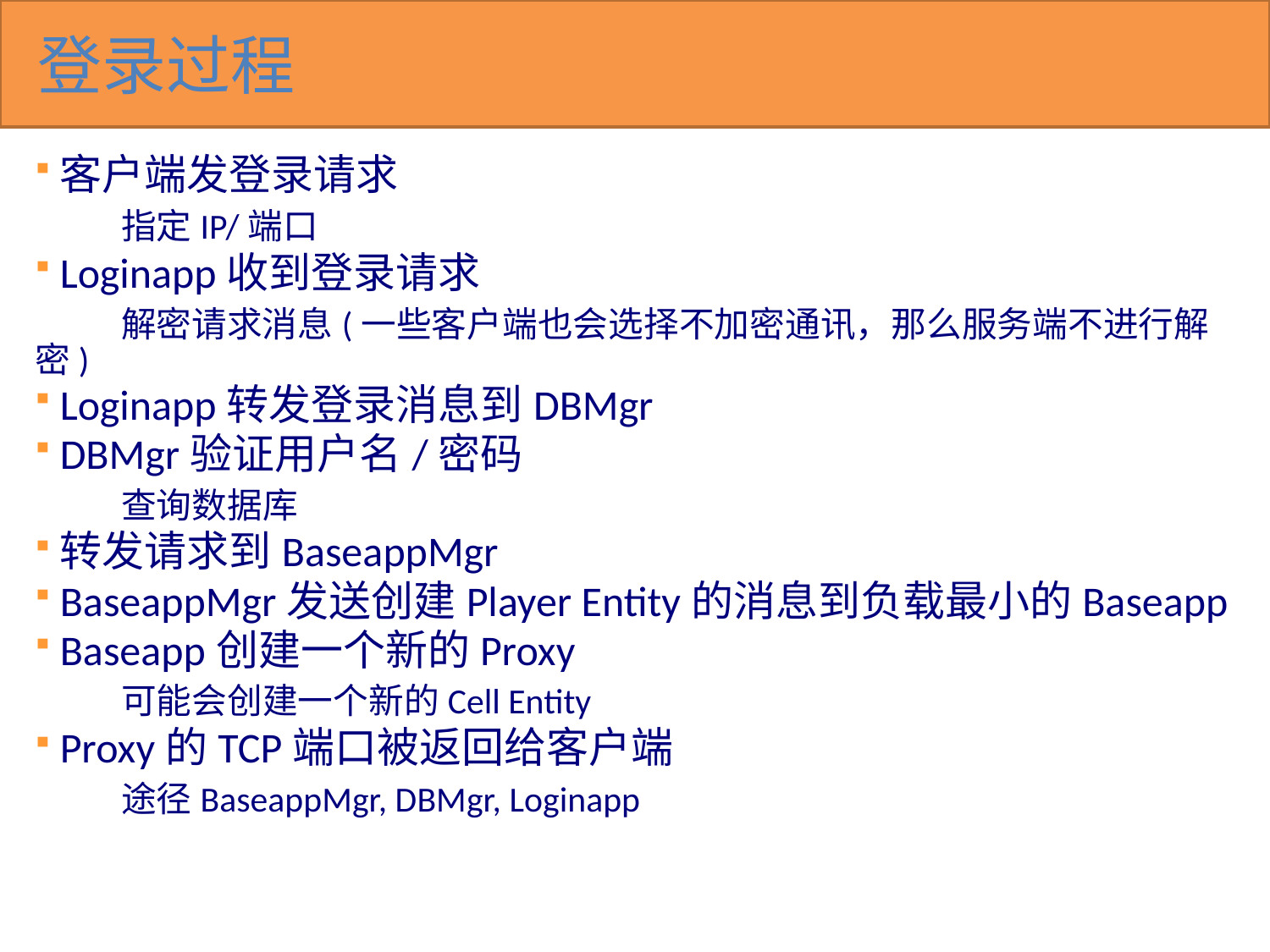

# 登录过程
客户端发登录请求
        指定IP/端口
Loginapp收到登录请求
        解密请求消息(一些客户端也会选择不加密通讯，那么服务端不进行解密)
Loginapp转发登录消息到DBMgr
DBMgr验证用户名/密码
        查询数据库
转发请求到BaseappMgr
BaseappMgr发送创建Player Entity的消息到负载最小的Baseapp
Baseapp创建一个新的Proxy
        可能会创建一个新的Cell Entity
Proxy的TCP端口被返回给客户端
        途径BaseappMgr, DBMgr, Loginapp